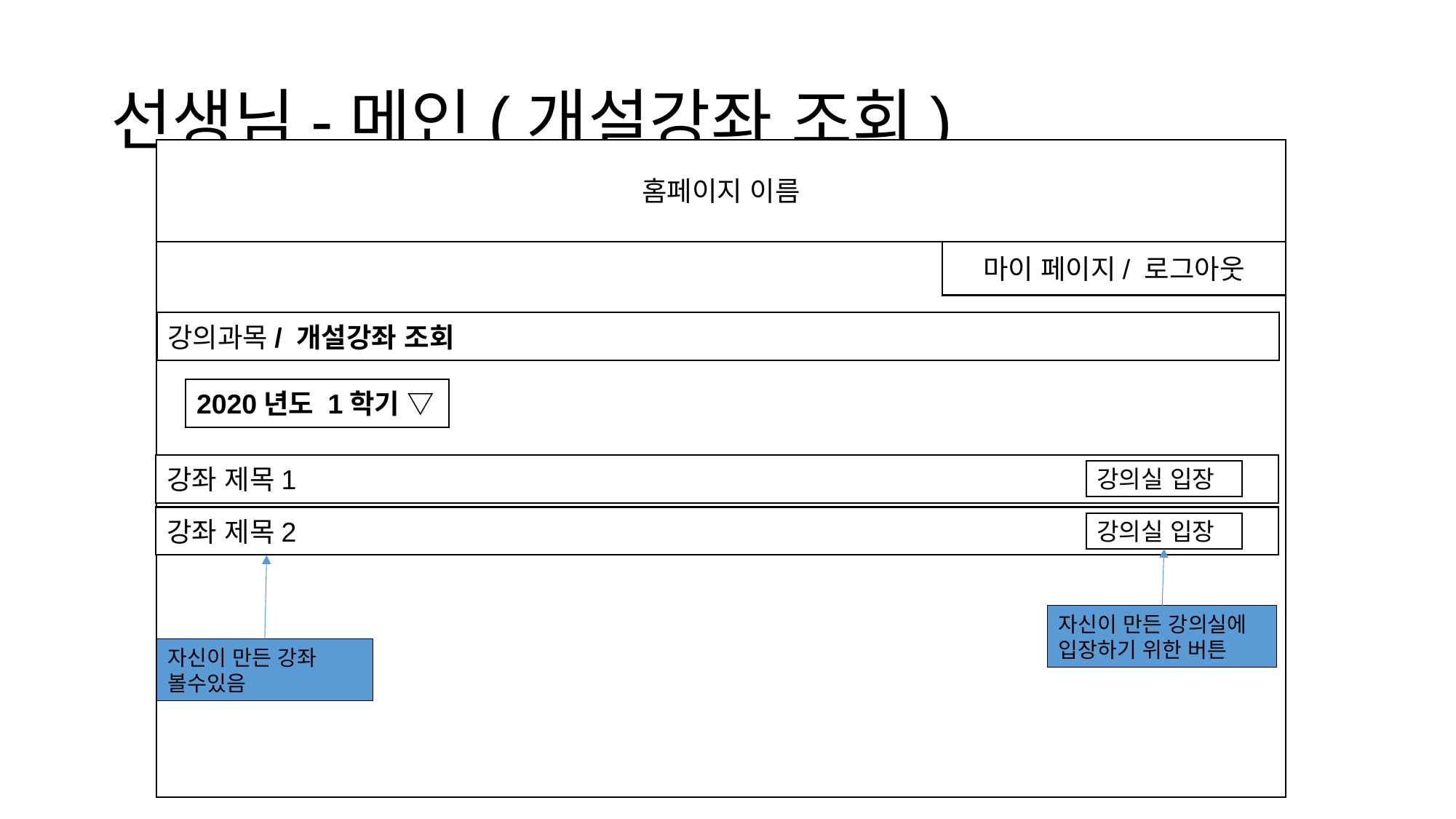

# 선생님-메인(개설강좌 조회)

홈페이지 이름

마이 페이지/ 로그아웃
강의과목/ 개설강좌 조회
2020년도 1학기 ▽
강좌 제목1
강의실 입장
강좌 제목2
강의실 입장
자신이 만든 강의실에 입장하기 위한 버튼
자신이 만든 강좌 볼수있음